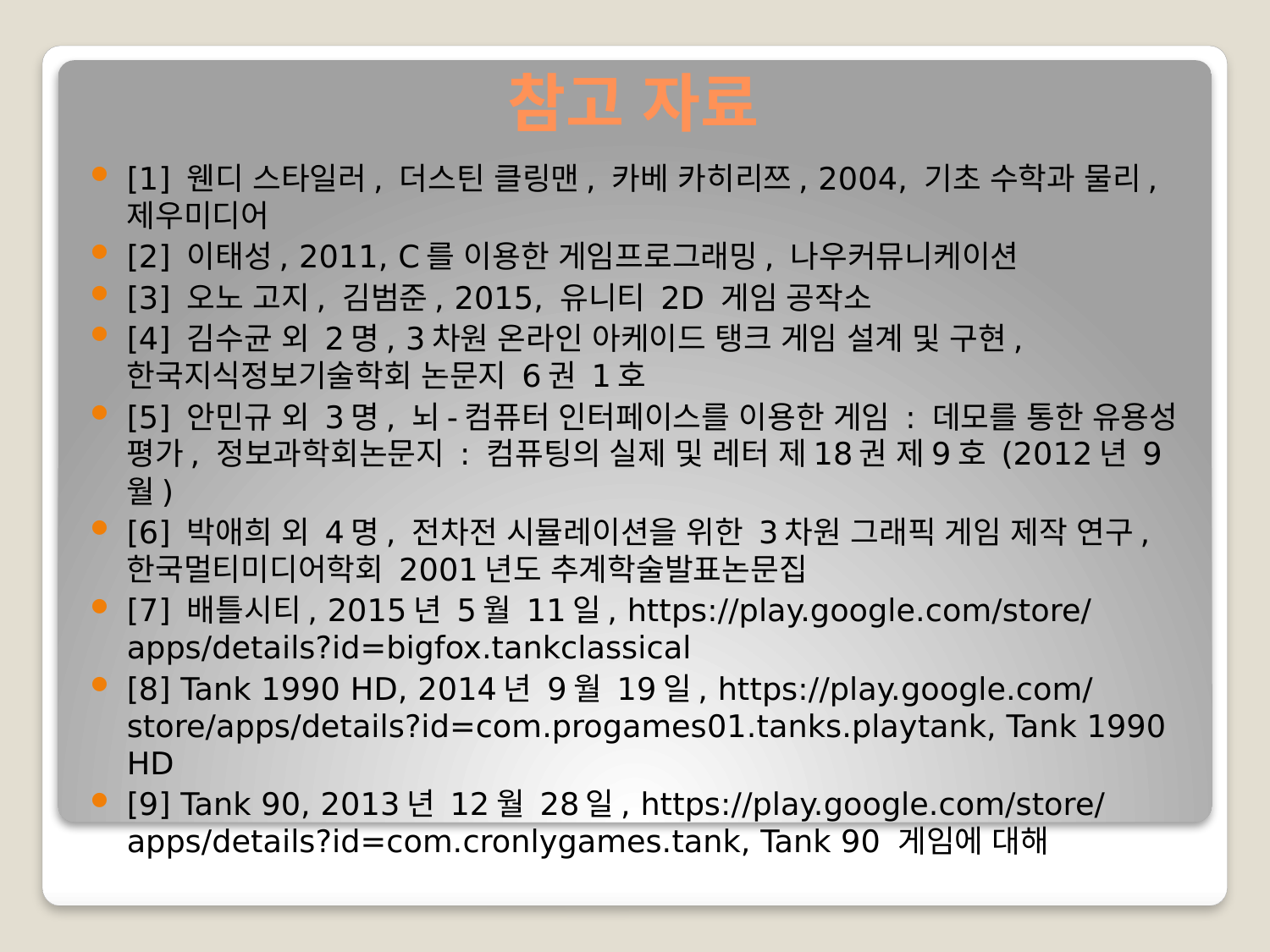

# 참고 자료
[1] 웬디 스타일러, 더스틴 클링맨, 카베 카히리쯔, 2004, 기초 수학과 물리, 제우미디어
[2] 이태성, 2011, C를 이용한 게임프로그래밍, 나우커뮤니케이션
[3] 오노 고지, 김범준, 2015, 유니티 2D 게임 공작소
[4] 김수균 외 2명, 3차원 온라인 아케이드 탱크 게임 설계 및 구현, 한국지식정보기술학회 논문지 6권 1호
[5] 안민규 외 3명, 뇌-컴퓨터 인터페이스를 이용한 게임 : 데모를 통한 유용성 평가, 정보과학회논문지 : 컴퓨팅의 실제 및 레터 제18권 제9호 (2012년 9월)
[6] 박애희 외 4명, 전차전 시뮬레이션을 위한 3차원 그래픽 게임 제작 연구, 한국멀티미디어학회 2001년도 추계학술발표논문집
[7] 배틀시티, 2015년 5월 11일, https://play.google.com/store/apps/details?id=bigfox.tankclassical
[8] Tank 1990 HD, 2014년 9월 19일, https://play.google.com/store/apps/details?id=com.progames01.tanks.playtank, Tank 1990 HD
[9] Tank 90, 2013년 12월 28일, https://play.google.com/store/apps/details?id=com.cronlygames.tank, Tank 90 게임에 대해